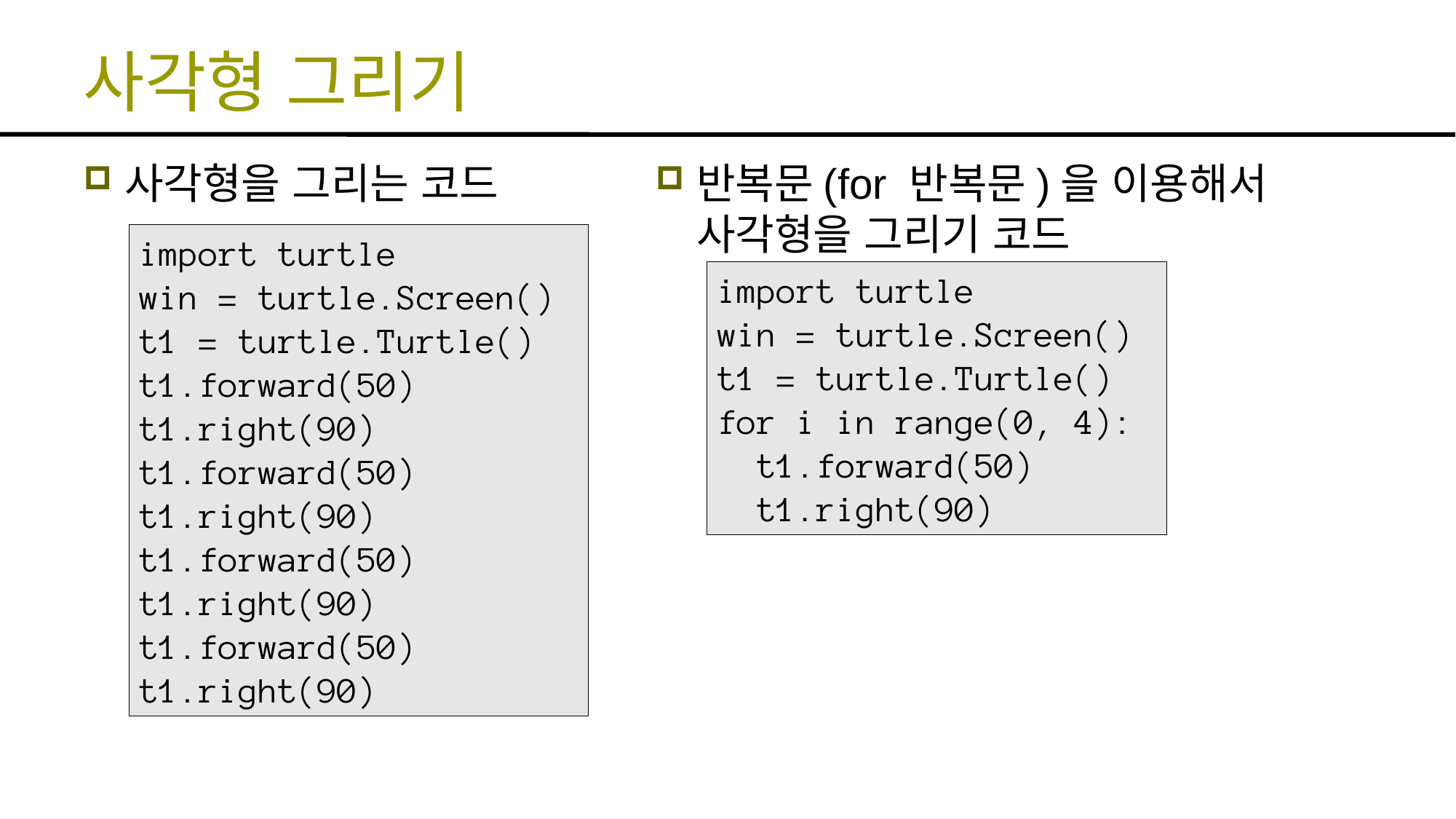

# 사각형 그리기
사각형을 그리는 코드
반복문(for 반복문)을 이용해서 사각형을 그리기 코드
import turtle
win = turtle.Screen()
t1 = turtle.Turtle()
t1.forward(50)
t1.right(90)
t1.forward(50)
t1.right(90)
t1.forward(50)
t1.right(90)
t1.forward(50)
t1.right(90)
import turtle
win = turtle.Screen()
t1 = turtle.Turtle()
for i in range(0, 4):
  t1.forward(50)
  t1.right(90)